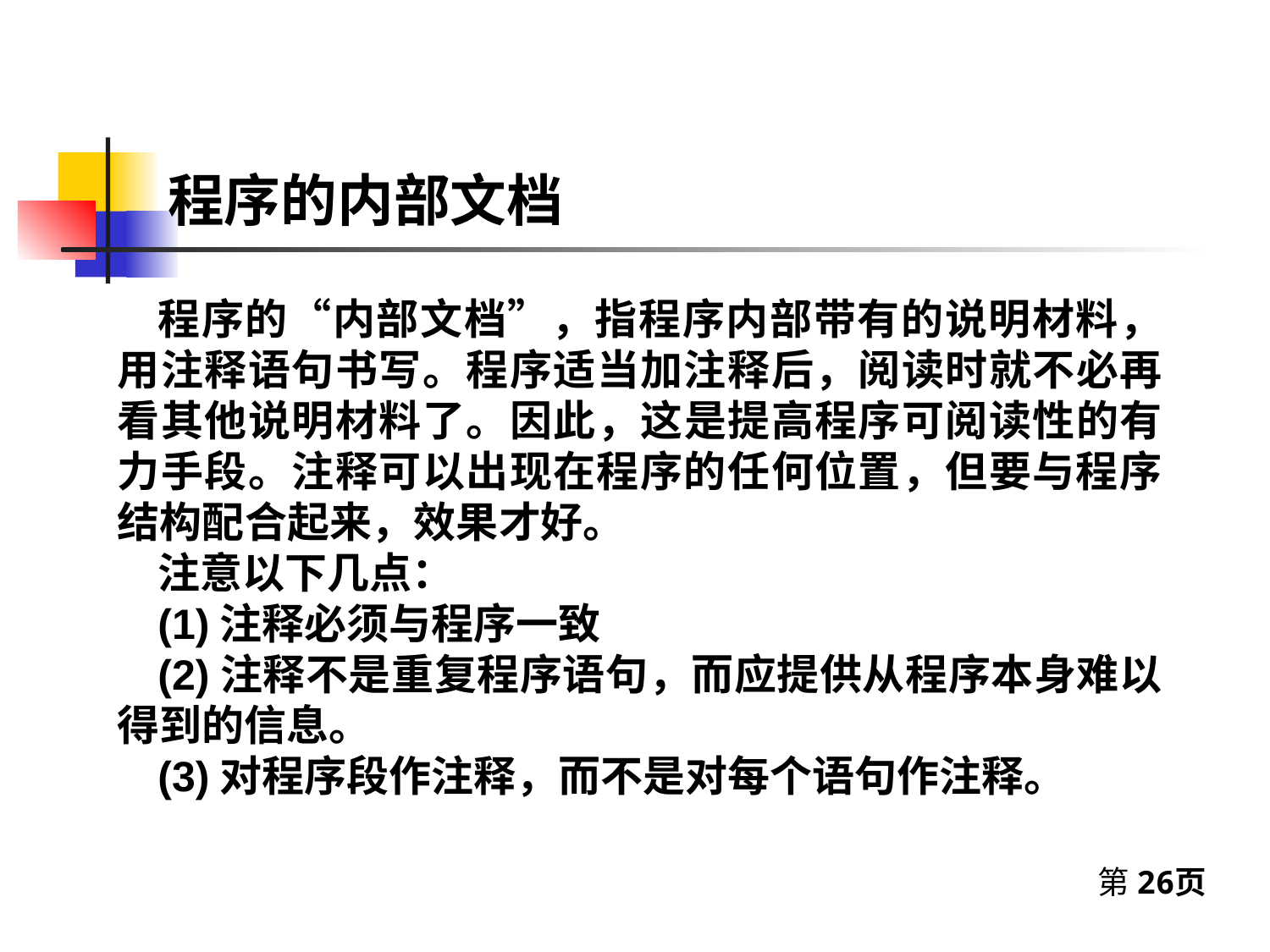

# 程序的内部文档
程序的“内部文档”，指程序内部带有的说明材料，用注释语句书写。程序适当加注释后，阅读时就不必再看其他说明材料了。因此，这是提高程序可阅读性的有力手段。注释可以出现在程序的任何位置，但要与程序结构配合起来，效果才好。
注意以下几点：
(1)注释必须与程序一致
(2)注释不是重复程序语句，而应提供从程序本身难以得到的信息。
(3)对程序段作注释，而不是对每个语句作注释。